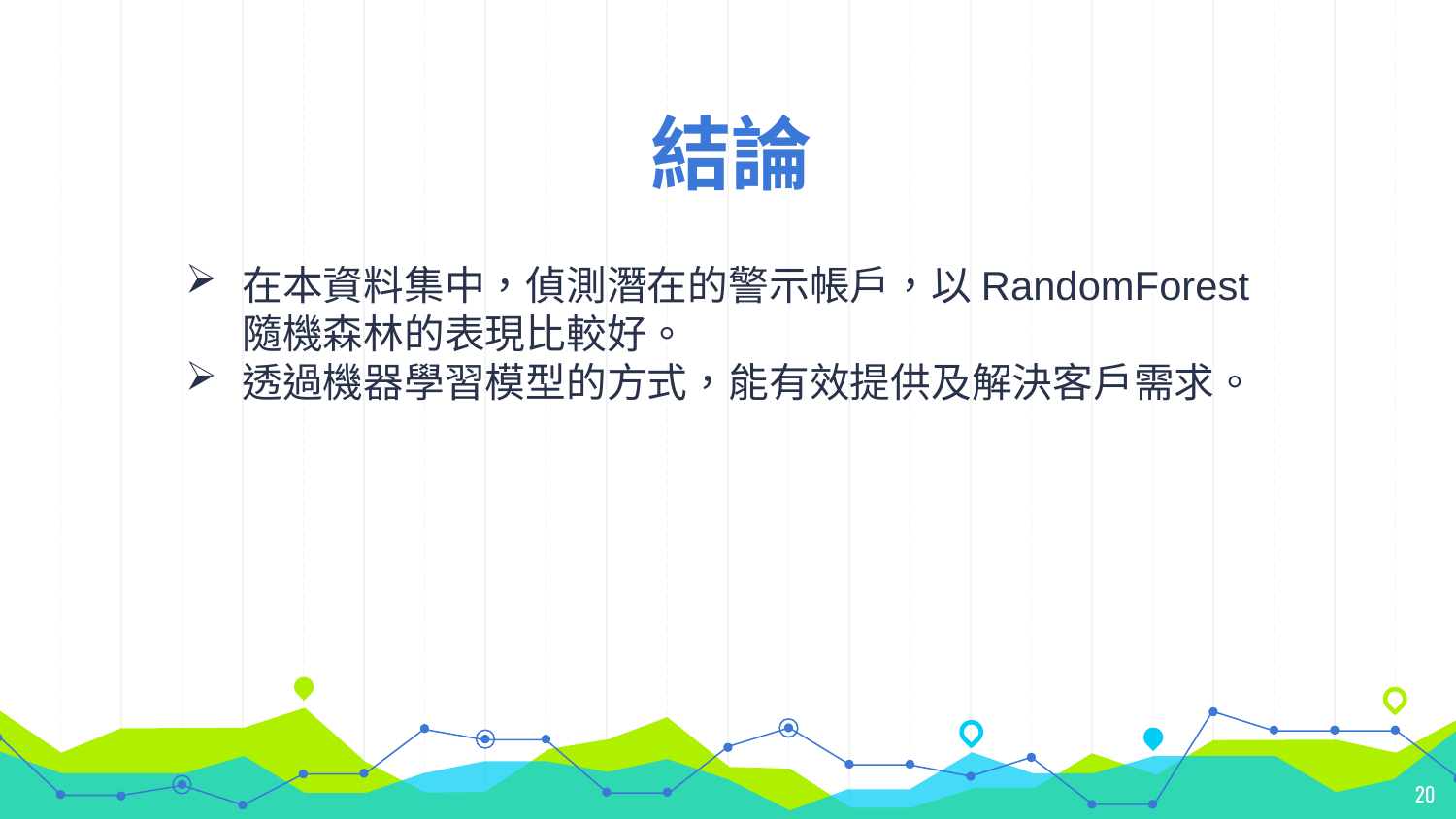

# 結論
在本資料集中，偵測潛在的警示帳戶，以RandomForest隨機森林的表現比較好。
透過機器學習模型的方式，能有效提供及解決客戶需求。

20